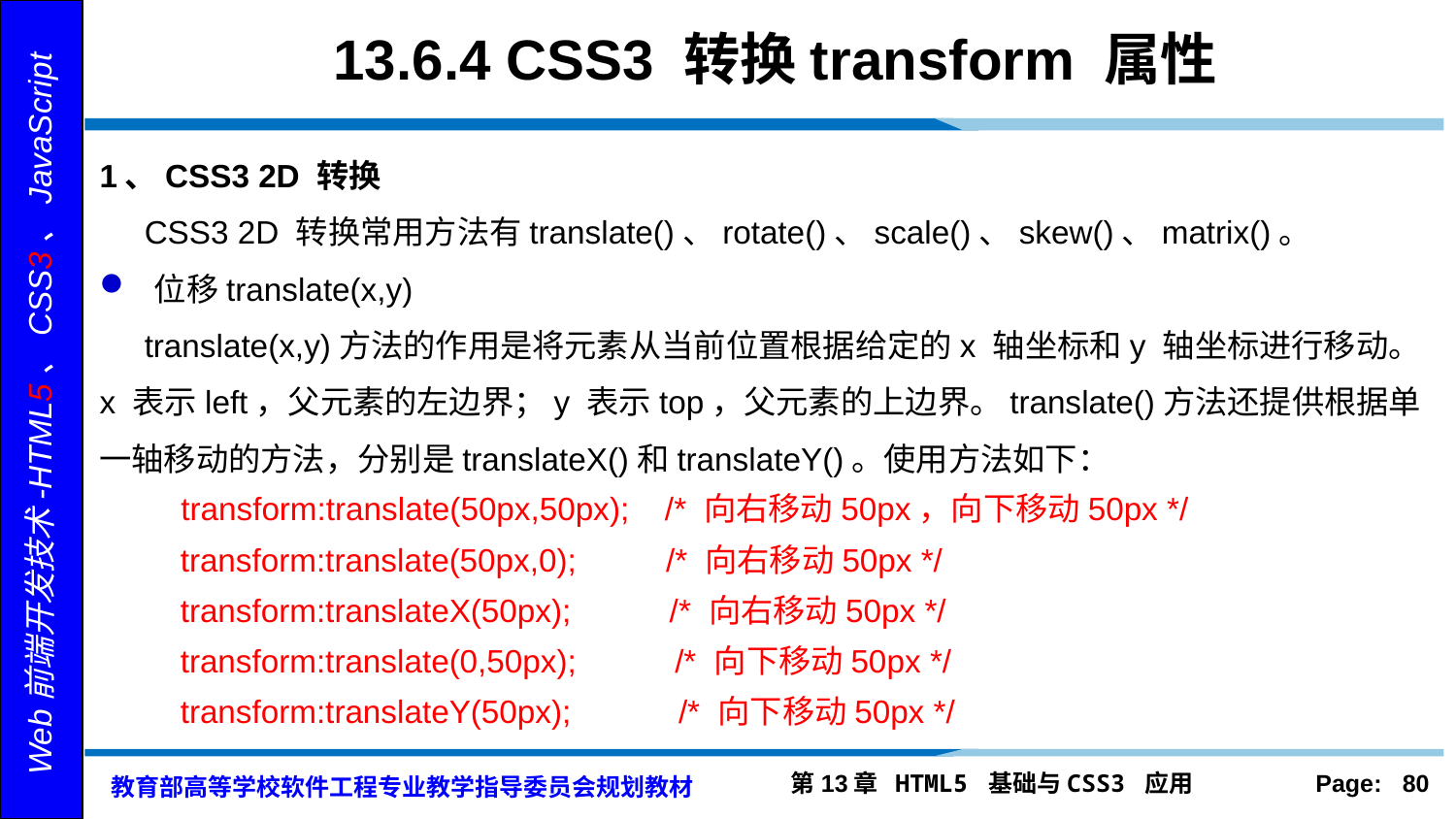

# 13.6.4 CSS3 转换transform 属性

1、CSS3 2D 转换
     CSS3 2D 转换常用方法有translate()、rotate()、scale()、skew()、matrix()。
  位移translate(x,y)
     translate(x,y)方法的作用是将元素从当前位置根据给定的x 轴坐标和y 轴坐标进行移动。x 表示left，父元素的左边界；y 表示top，父元素的上边界。translate()方法还提供根据单一轴移动的方法，分别是translateX()和translateY()。使用方法如下：
        transform:translate(50px,50px);    /* 向右移动50px，向下移动50px */
         transform:translate(50px,0);          /* 向右移动50px */
         transform:translateX(50px);           /* 向右移动50px */
         transform:translate(0,50px);           /* 向下移动50px */
         transform:translateY(50px);            /* 向下移动50px */